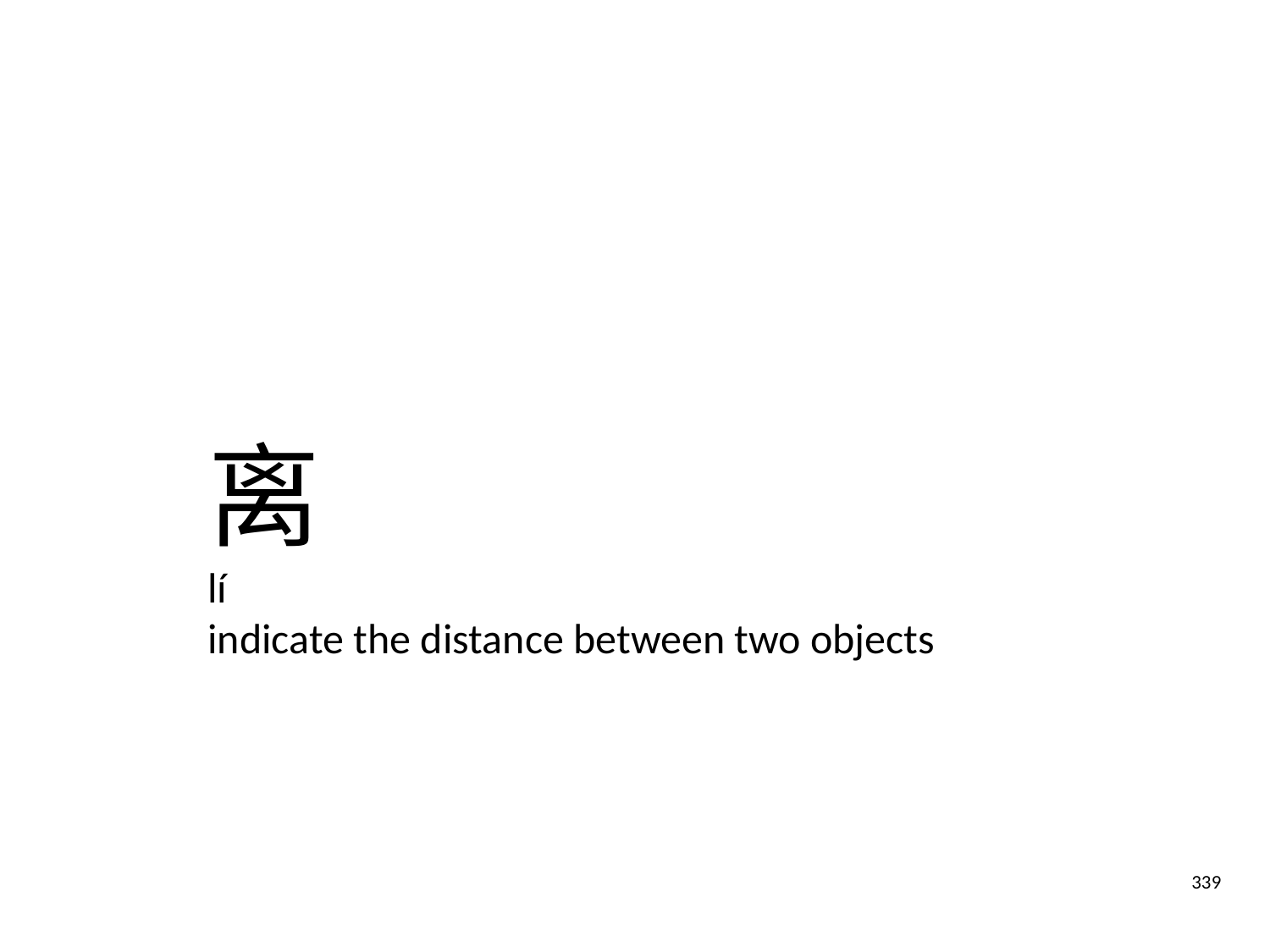

离
lí
indicate the distance between two objects

339